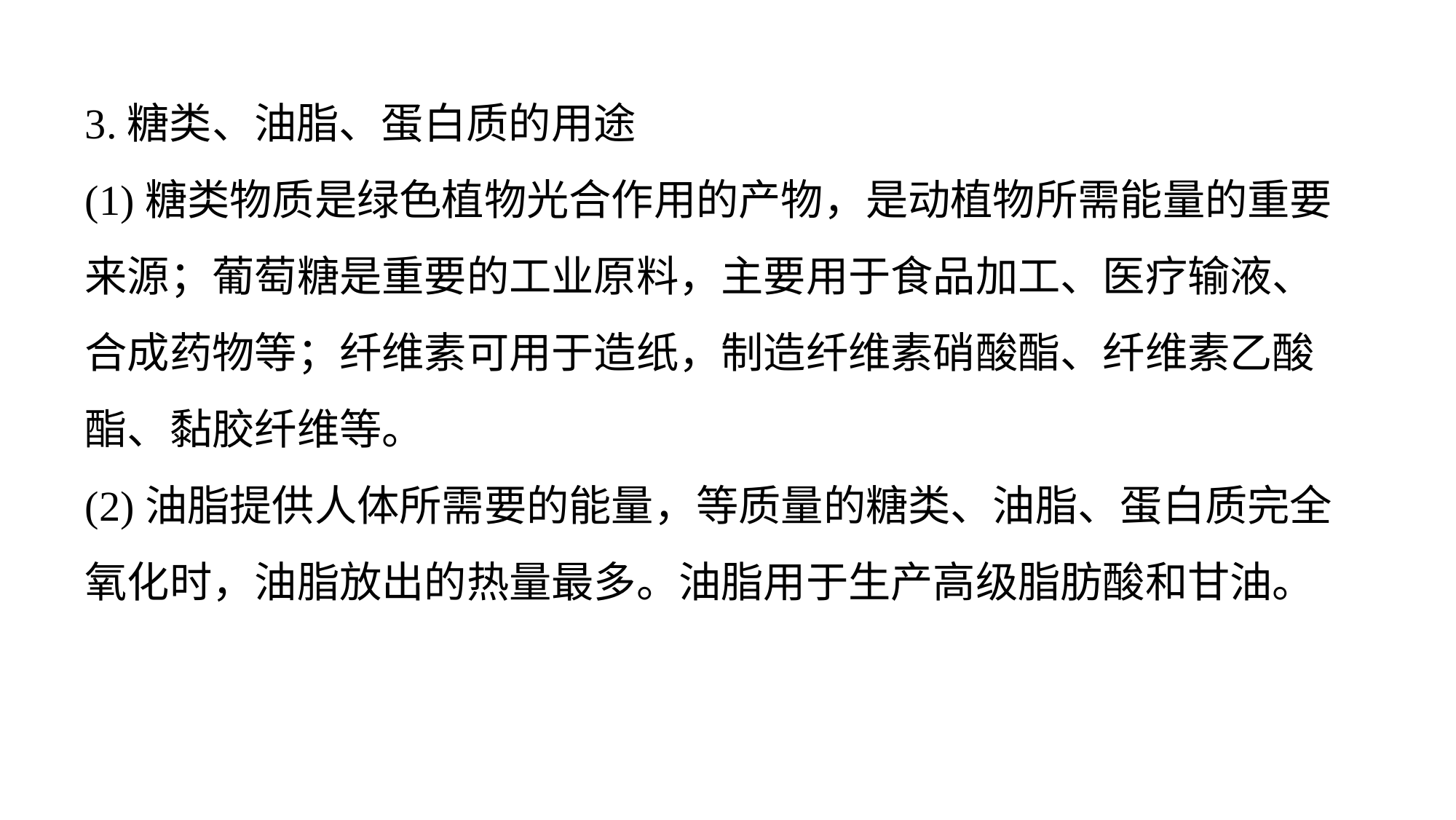

3.糖类、油脂、蛋白质的用途
(1)糖类物质是绿色植物光合作用的产物，是动植物所需能量的重要来源；葡萄糖是重要的工业原料，主要用于食品加工、医疗输液、合成药物等；纤维素可用于造纸，制造纤维素硝酸酯、纤维素乙酸酯、黏胶纤维等。
(2)油脂提供人体所需要的能量，等质量的糖类、油脂、蛋白质完全氧化时，油脂放出的热量最多。油脂用于生产高级脂肪酸和甘油。